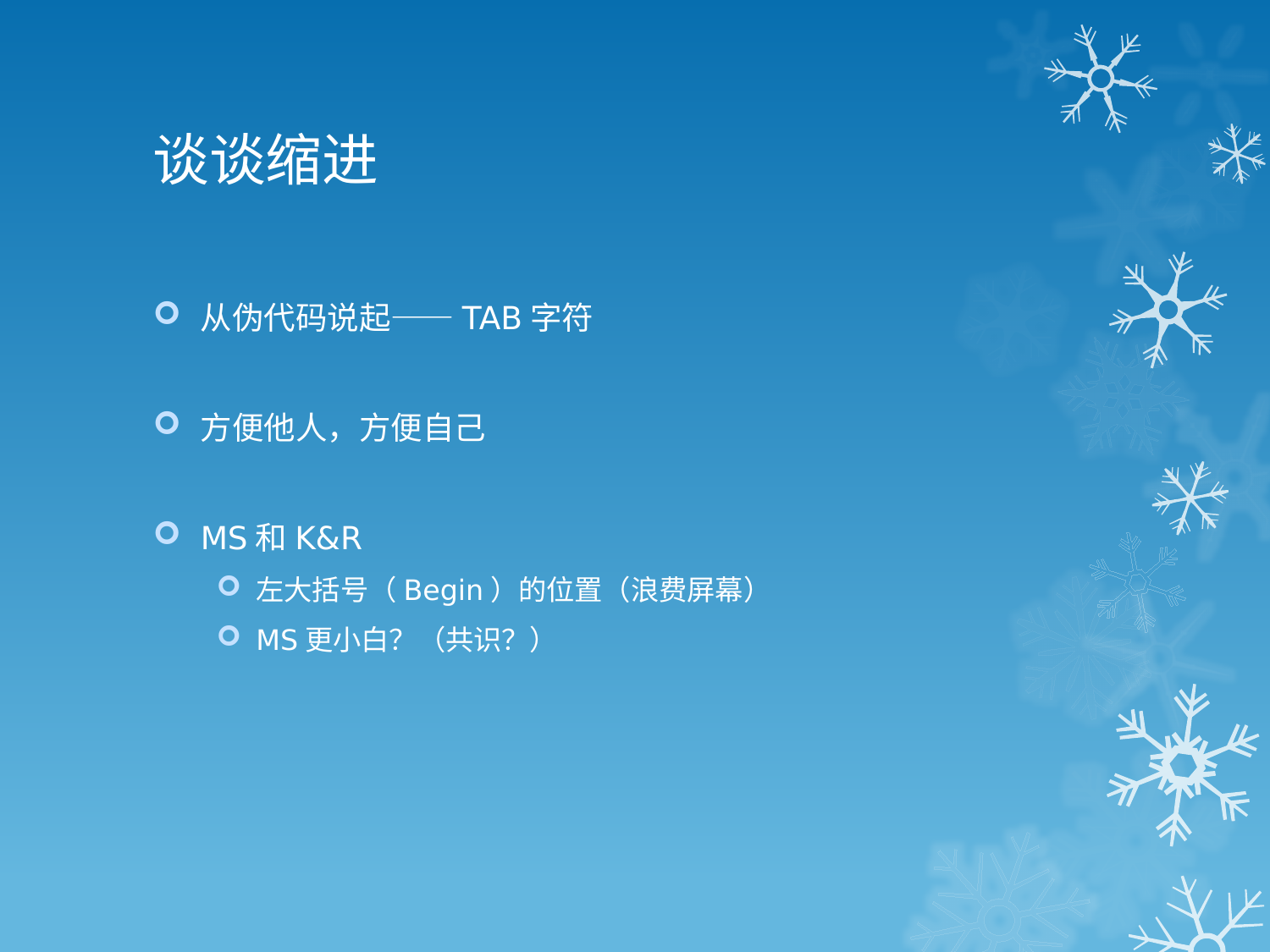

# 谈谈缩进
从伪代码说起——TAB字符

方便他人，方便自己

MS和K&R
左大括号（Begin）的位置（浪费屏幕）
MS更小白？（共识？）